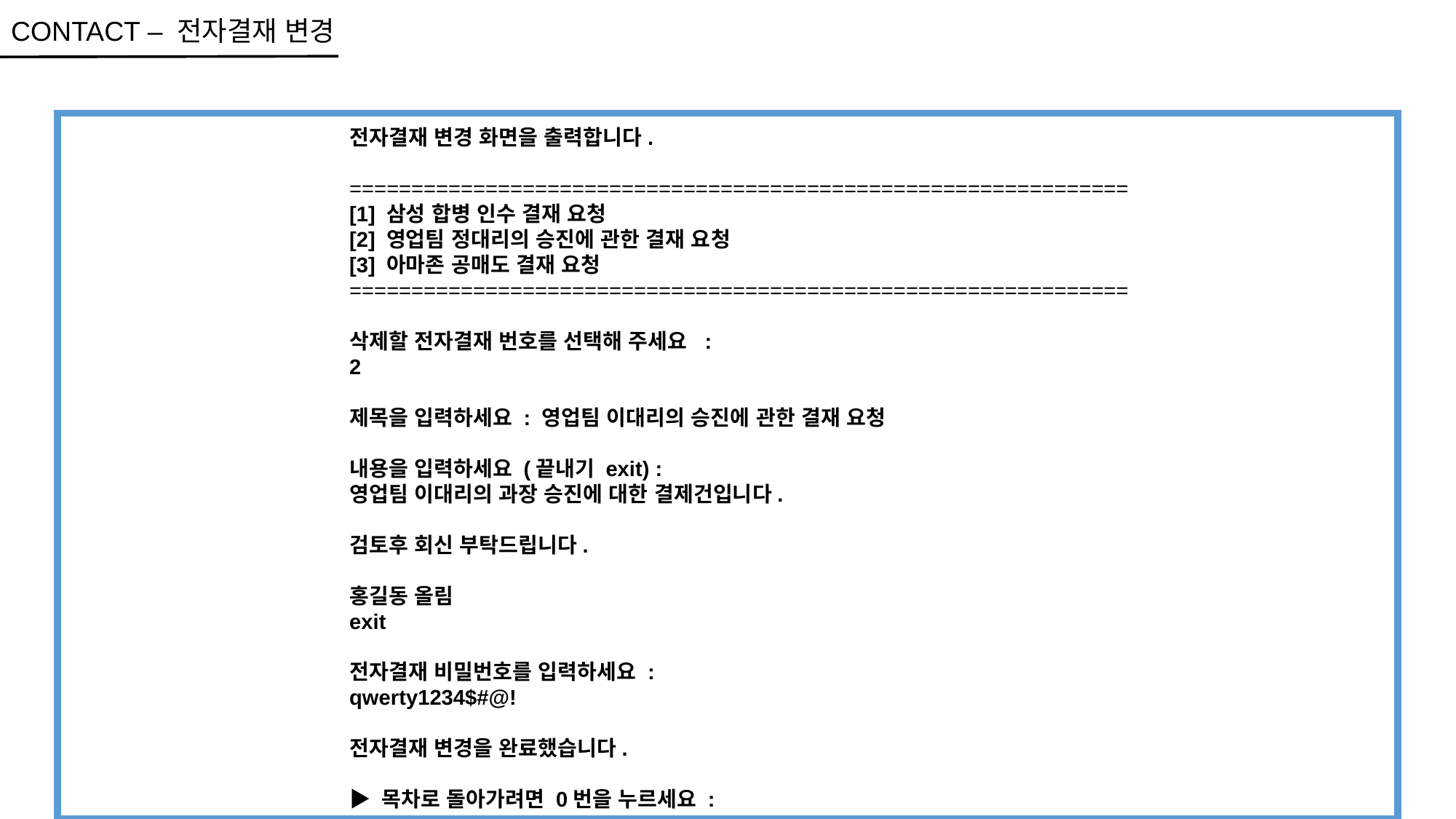

CONTACT – 전자결재 변경

전자결재 변경 화면을 출력합니다.

===============================================================
[1] 삼성 합병 인수 결재 요청
[2] 영업팀 정대리의 승진에 관한 결재 요청
[3] 아마존 공매도 결재 요청
===============================================================

삭제할 전자결재 번호를 선택해 주세요  :
2

제목을 입력하세요 : 영업팀 이대리의 승진에 관한 결재 요청

내용을 입력하세요 (끝내기 exit) :
영업팀 이대리의 과장 승진에 대한 결제건입니다.

검토후 회신 부탁드립니다.

홍길동 올림
exit

전자결재 비밀번호를 입력하세요 :
qwerty1234$#@!

전자결재 변경을 완료했습니다.

▶ 목차로 돌아가려면 0번을 누르세요 :